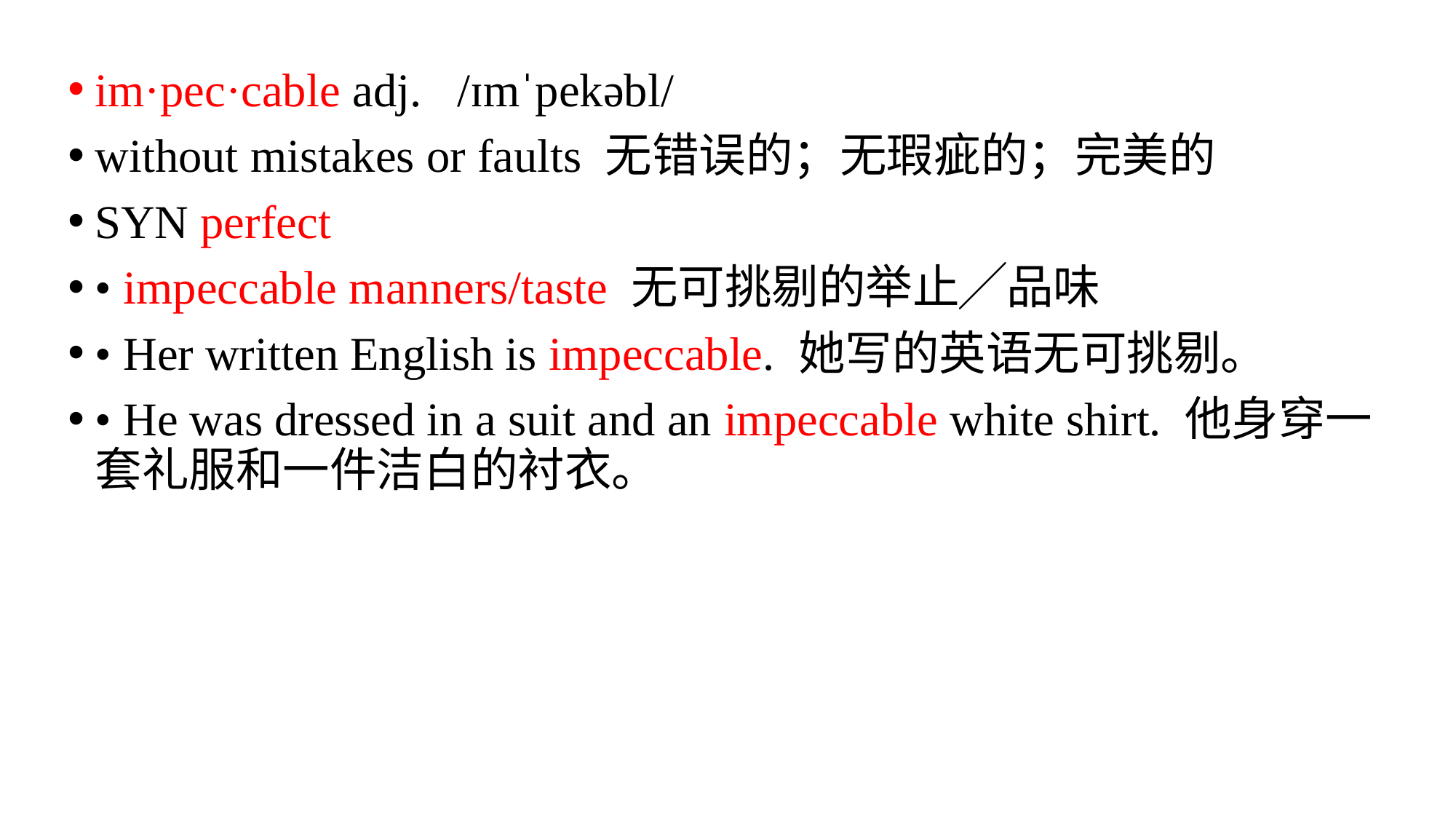

im·pec·cable adj.   /ɪmˈpekəbl/
without mistakes or faults 无错误的；无瑕疵的；完美的
SYN perfect
• impeccable manners/taste 无可挑剔的举止╱品味
• Her written English is impeccable. 她写的英语无可挑剔。
• He was dressed in a suit and an impeccable white shirt. 他身穿一套礼服和一件洁白的衬衣。